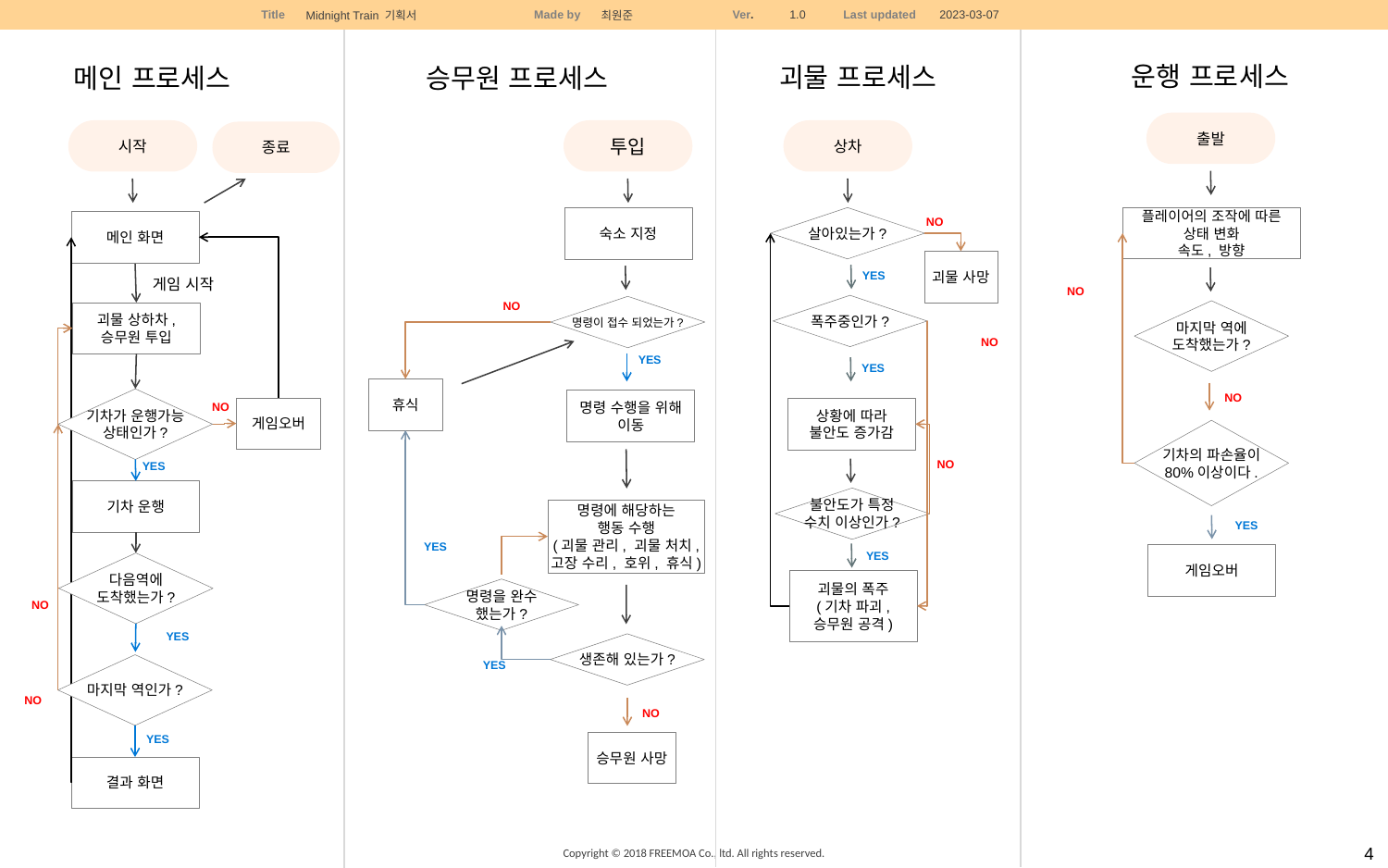

운행 프로세스
괴물 프로세스
메인 프로세스
승무원 프로세스
출발
시작
투입
상차
종료
플레이어의 조작에 따른
상태 변화
속도, 방향
살아있는가?
NO
숙소 지정
메인 화면
괴물 사망
YES
게임 시작
NO
NO
폭주중인가?
명령이 접수 되었는가?
마지막 역에
도착했는가?
괴물 상하차,
승무원 투입
NO
YES
YES
휴식
NO
기차가 운행가능
상태인가?
명령 수행을 위해
이동
NO
게임오버
상황에 따라
불안도 증가감
기차의 파손율이
80%이상이다.
NO
YES
기차 운행
불안도가 특정
수치 이상인가?
명령에 해당하는
행동 수행
(괴물 관리, 괴물 처치,
고장 수리, 호위, 휴식)
YES
YES
YES
게임오버
다음역에
도착했는가?
괴물의 폭주
(기차 파괴,
승무원 공격)
명령을 완수
했는가?
NO
YES
생존해 있는가?
YES
마지막 역인가?
NO
NO
YES
승무원 사망
결과 화면